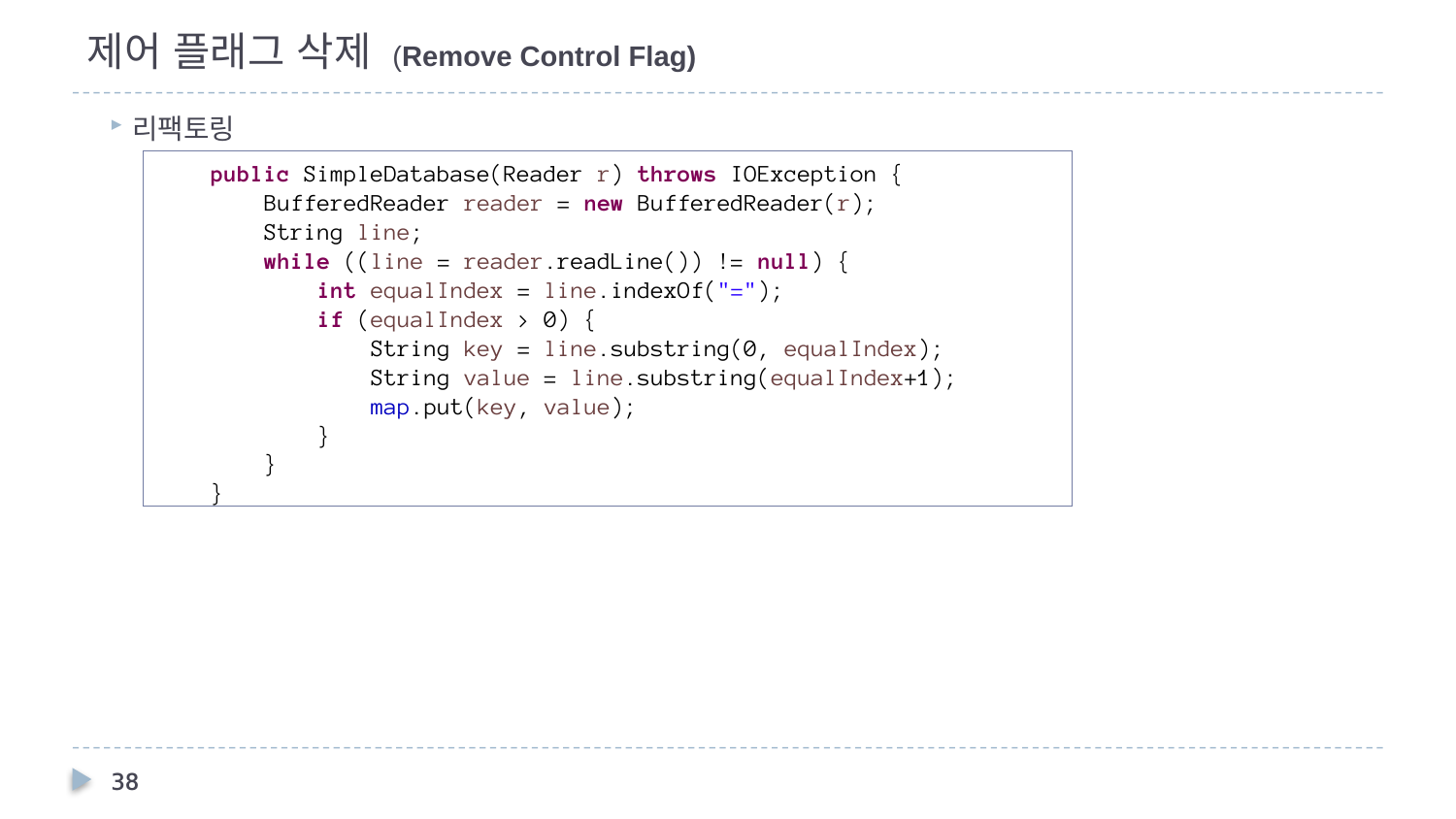

# 제어 플래그 삭제 (Remove Control Flag)
리팩토링
    public SimpleDatabase(Reader r) throws IOException {
        BufferedReader reader = new BufferedReader(r);
        String line;
        while ((line = reader.readLine()) != null) {
            int equalIndex = line.indexOf("=");
            if (equalIndex > 0) {
                String key = line.substring(0, equalIndex);
                String value = line.substring(equalIndex+1);
                map.put(key, value);
            }
        }
    }
38